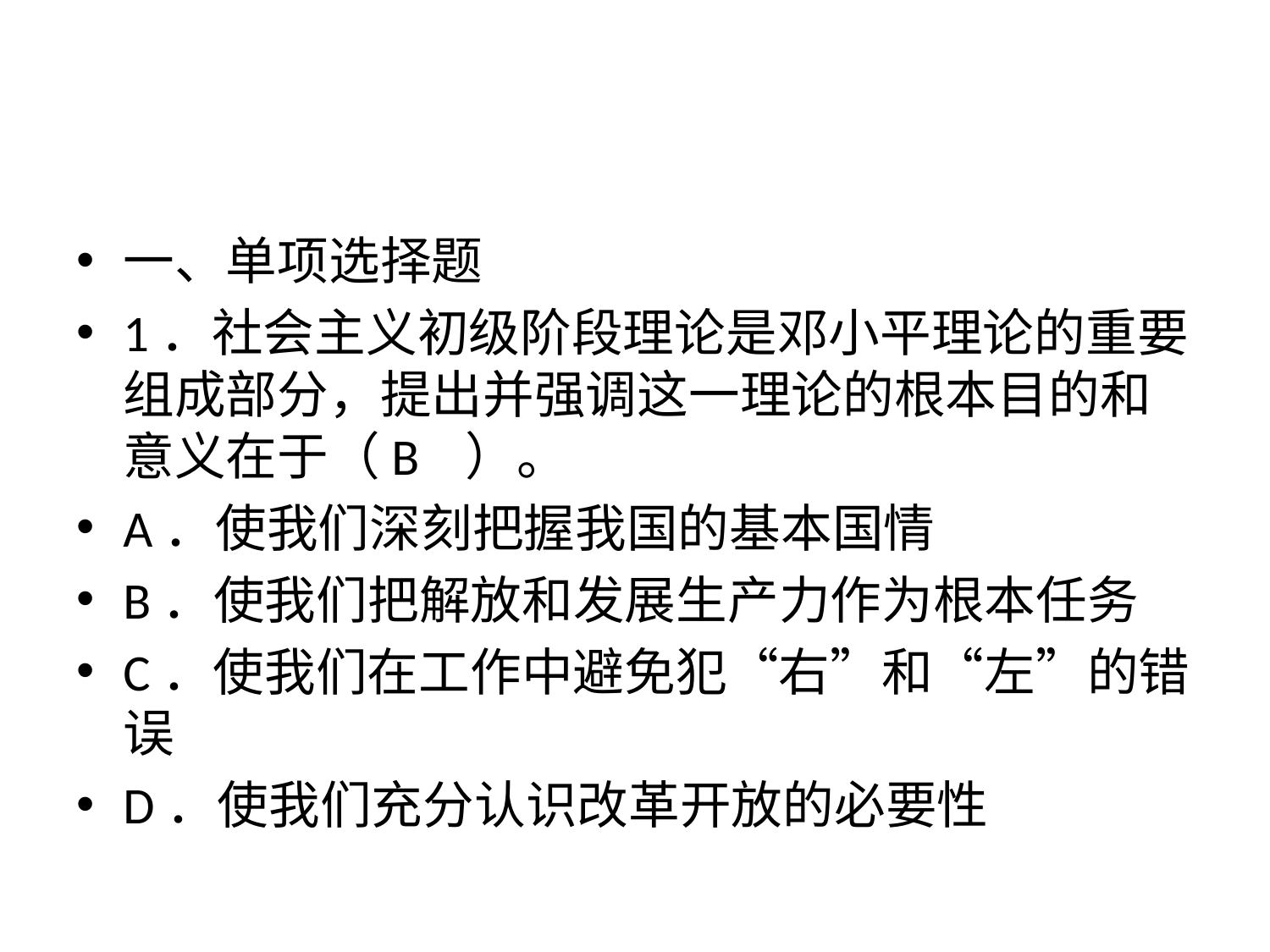

#
一、单项选择题
1．社会主义初级阶段理论是邓小平理论的重要组成部分，提出并强调这一理论的根本目的和意义在于（B   ）。
A．使我们深刻把握我国的基本国情
B．使我们把解放和发展生产力作为根本任务
C．使我们在工作中避免犯“右”和“左”的错误
D．使我们充分认识改革开放的必要性